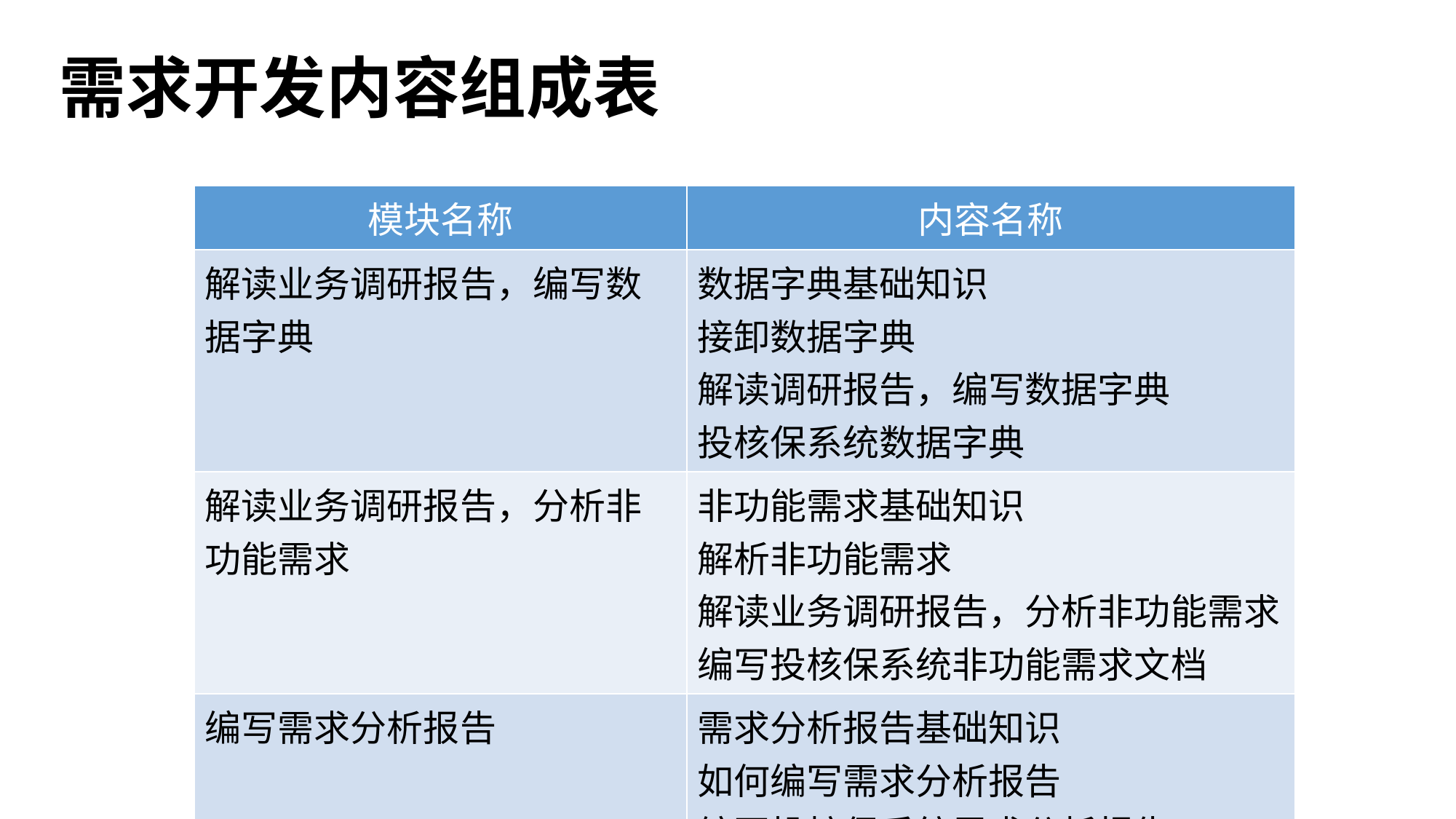

# 需求开发内容组成表
| 模块名称 | 内容名称 |
| --- | --- |
| 解读业务调研报告，编写数据字典 | 数据字典基础知识 接卸数据字典 解读调研报告，编写数据字典 投核保系统数据字典 |
| 解读业务调研报告，分析非功能需求 | 非功能需求基础知识 解析非功能需求 解读业务调研报告，分析非功能需求 编写投核保系统非功能需求文档 |
| 编写需求分析报告 | 需求分析报告基础知识 如何编写需求分析报告 编写投核保系统需求分析报告 |